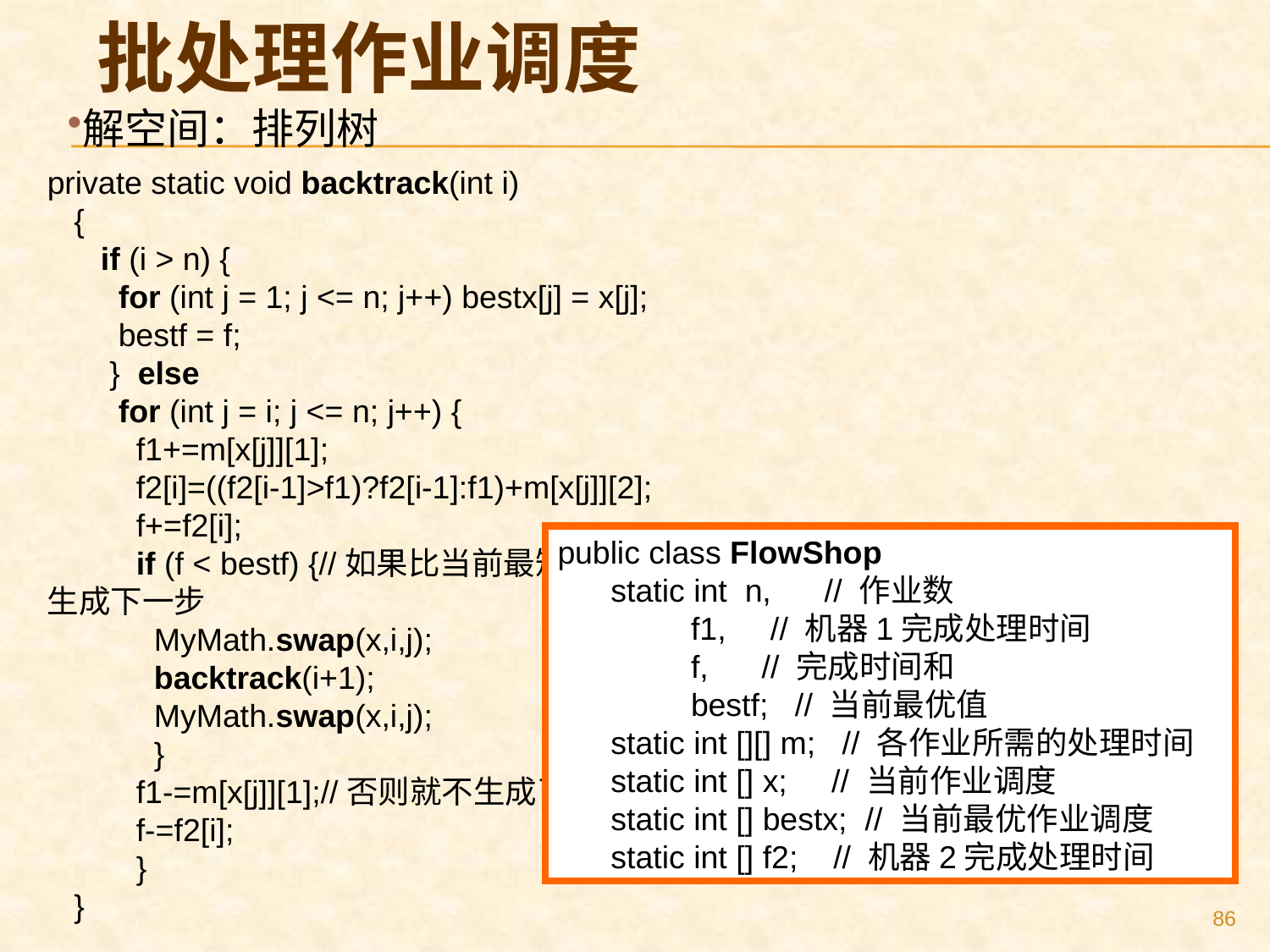

批处理作业调度
解空间：排列树
private static void backtrack(int i)
   {
      if (i > n) {
        for (int j = 1; j <= n; j++) bestx[j] = x[j];
        bestf = f;
       }  else
        for (int j = i; j <= n; j++) {
          f1+=m[x[j]][1];
          f2[i]=((f2[i-1]>f1)?f2[i-1]:f1)+m[x[j]][2];
          f+=f2[i];
          if (f < bestf) {//如果比当前最短时间短就生成下一步
            MyMath.swap(x,i,j);
            backtrack(i+1);
            MyMath.swap(x,i,j);
            }
          f1-=m[x[j]][1];//否则就不生成了
          f-=f2[i];
          }
   }
public class FlowShop
      static int  n,      // 作业数
               f1,     // 机器1完成处理时间
               f,      // 完成时间和
               bestf;   // 当前最优值
      static int [][] m;   // 各作业所需的处理时间
      static int [] x;     // 当前作业调度
      static int [] bestx;  // 当前最优作业调度
      static int [] f2;    // 机器2完成处理时间
86